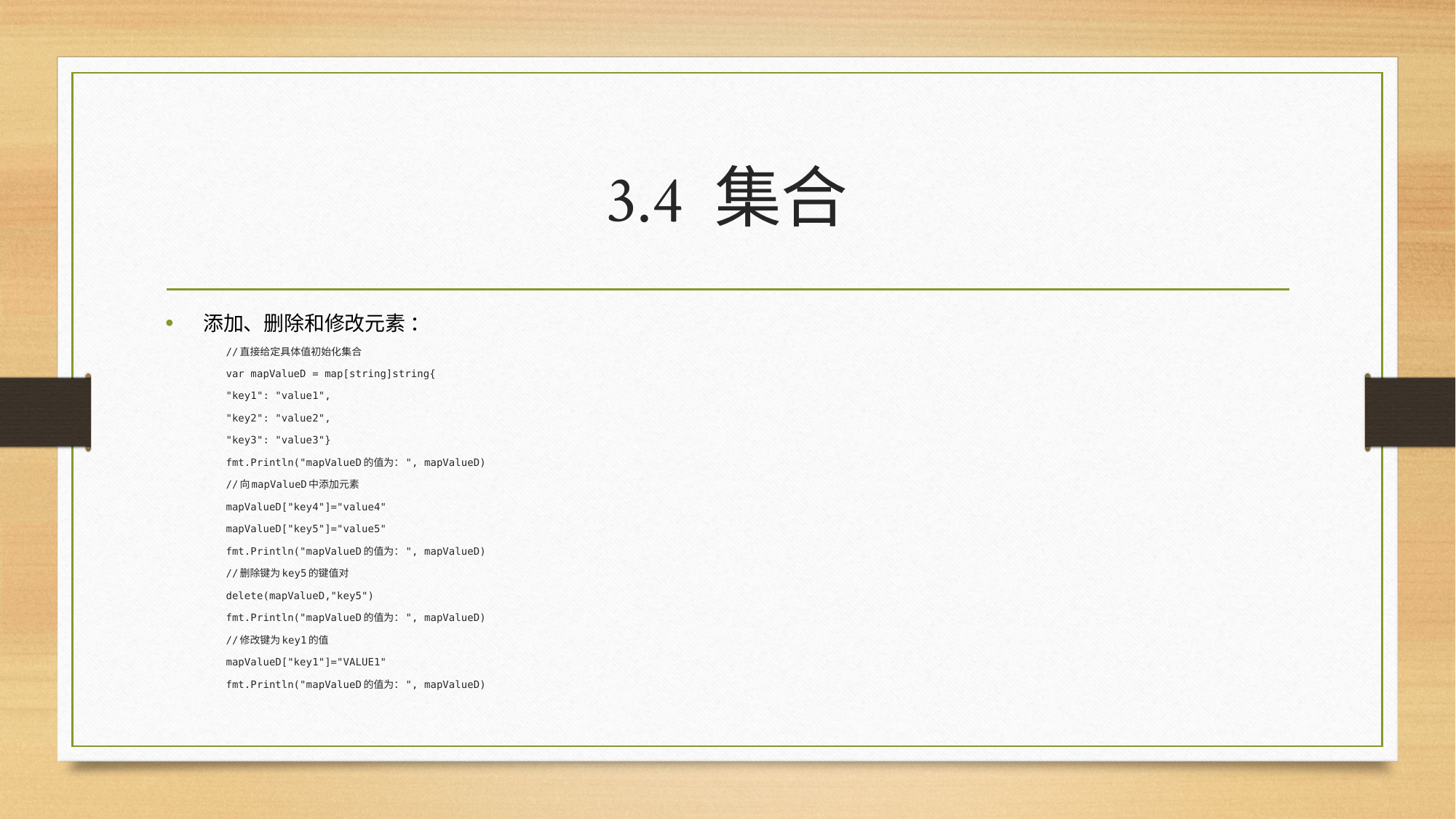

# 3.4 集合
添加、删除和修改元素 ：
//直接给定具体值初始化集合
var mapValueD = map[string]string{
	"key1": "value1",
	"key2": "value2",
	"key3": "value3"}
fmt.Println("mapValueD的值为：", mapValueD)
//向mapValueD中添加元素
mapValueD["key4"]="value4"
mapValueD["key5"]="value5"
fmt.Println("mapValueD的值为：", mapValueD)
//删除键为key5的键值对
delete(mapValueD,"key5")
fmt.Println("mapValueD的值为：", mapValueD)
//修改键为key1的值
mapValueD["key1"]="VALUE1"
fmt.Println("mapValueD的值为：", mapValueD)